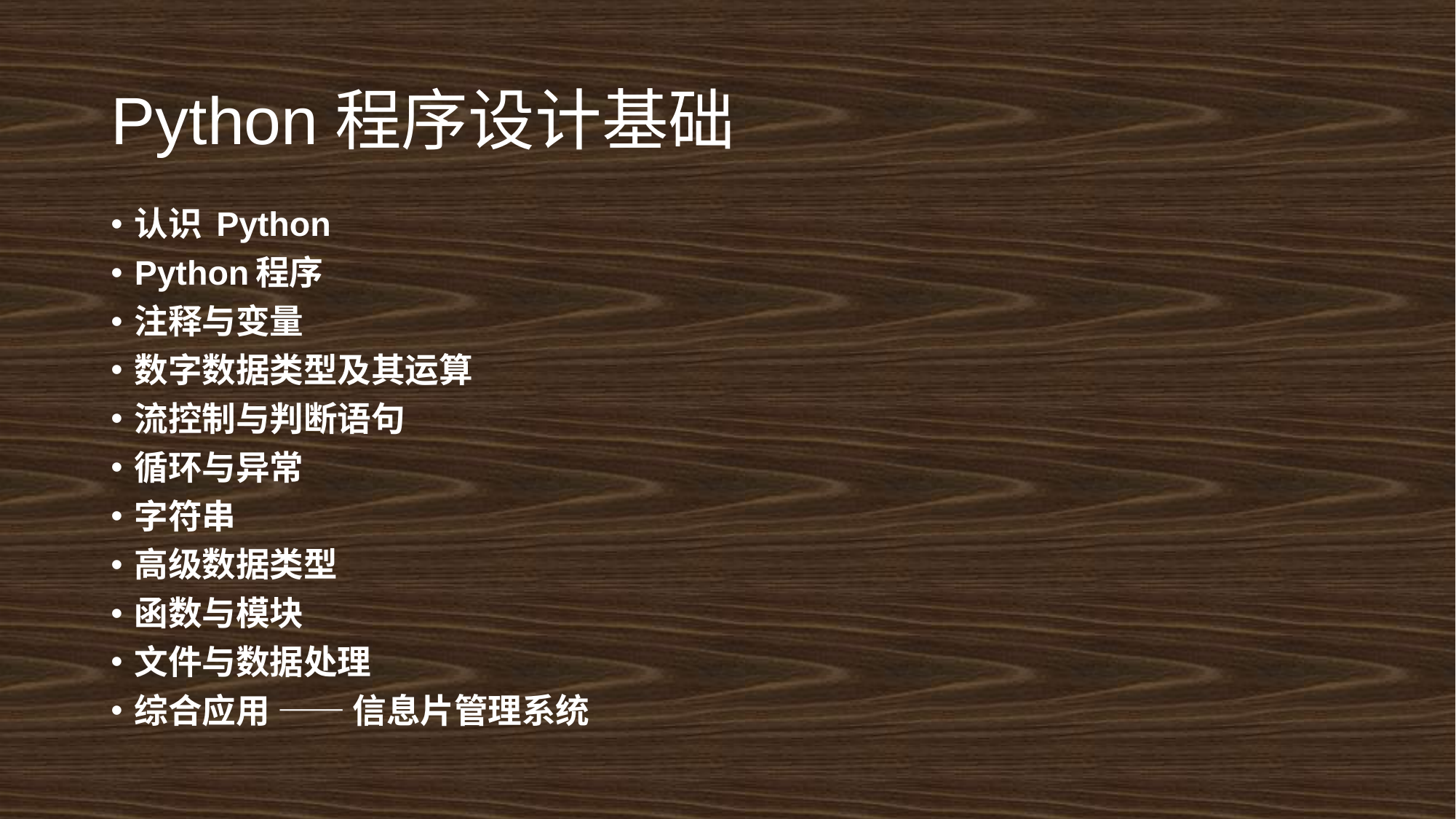

# Python程序设计基础
认识 Python
Python程序
注释与变量
数字数据类型及其运算
流控制与判断语句
循环与异常
字符串
高级数据类型
函数与模块
文件与数据处理
综合应用 —— 信息片管理系统